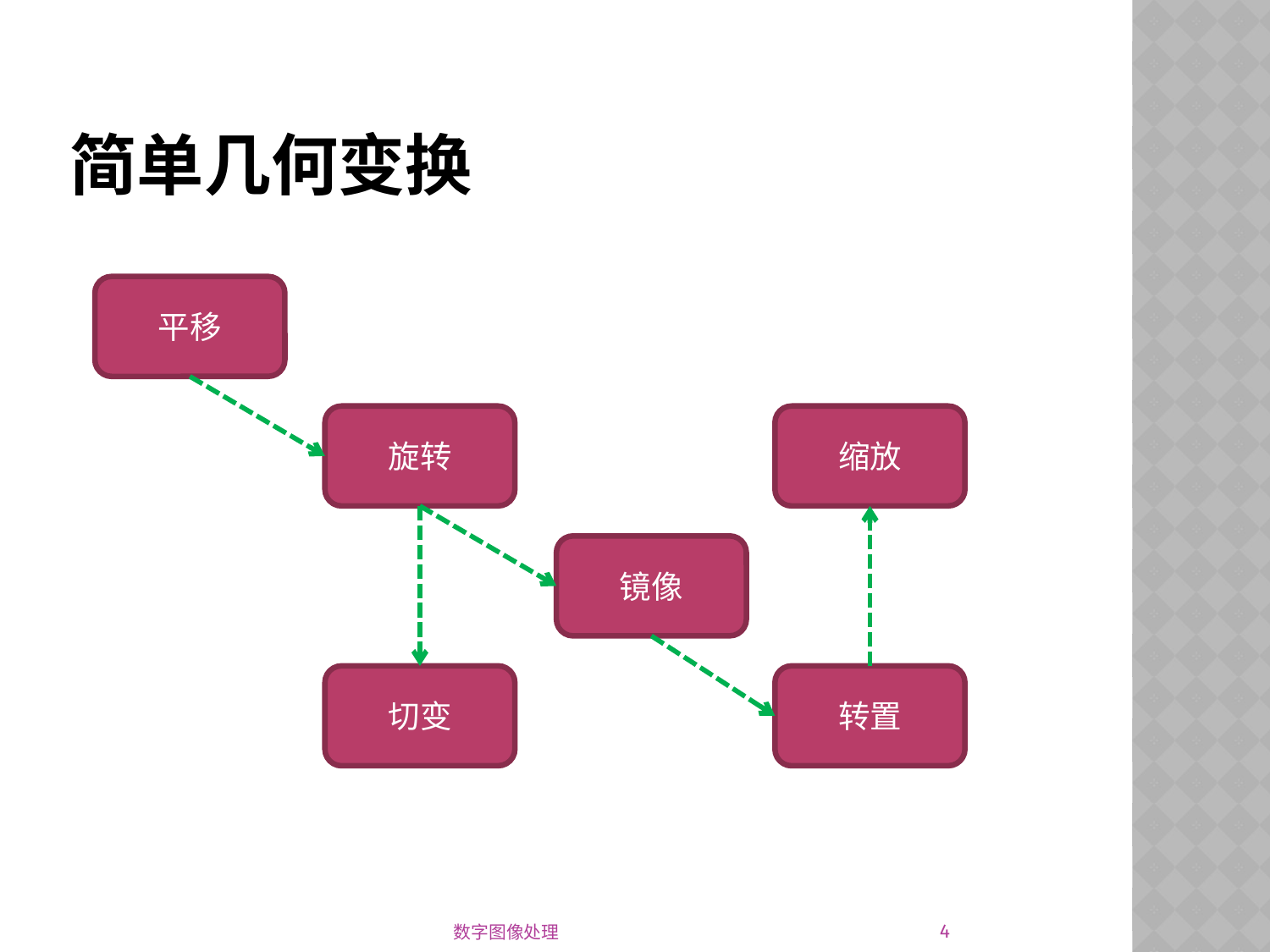

# 简单几何变换
平移
旋转
缩放
镜像
切变
转置
4
数字图像处理